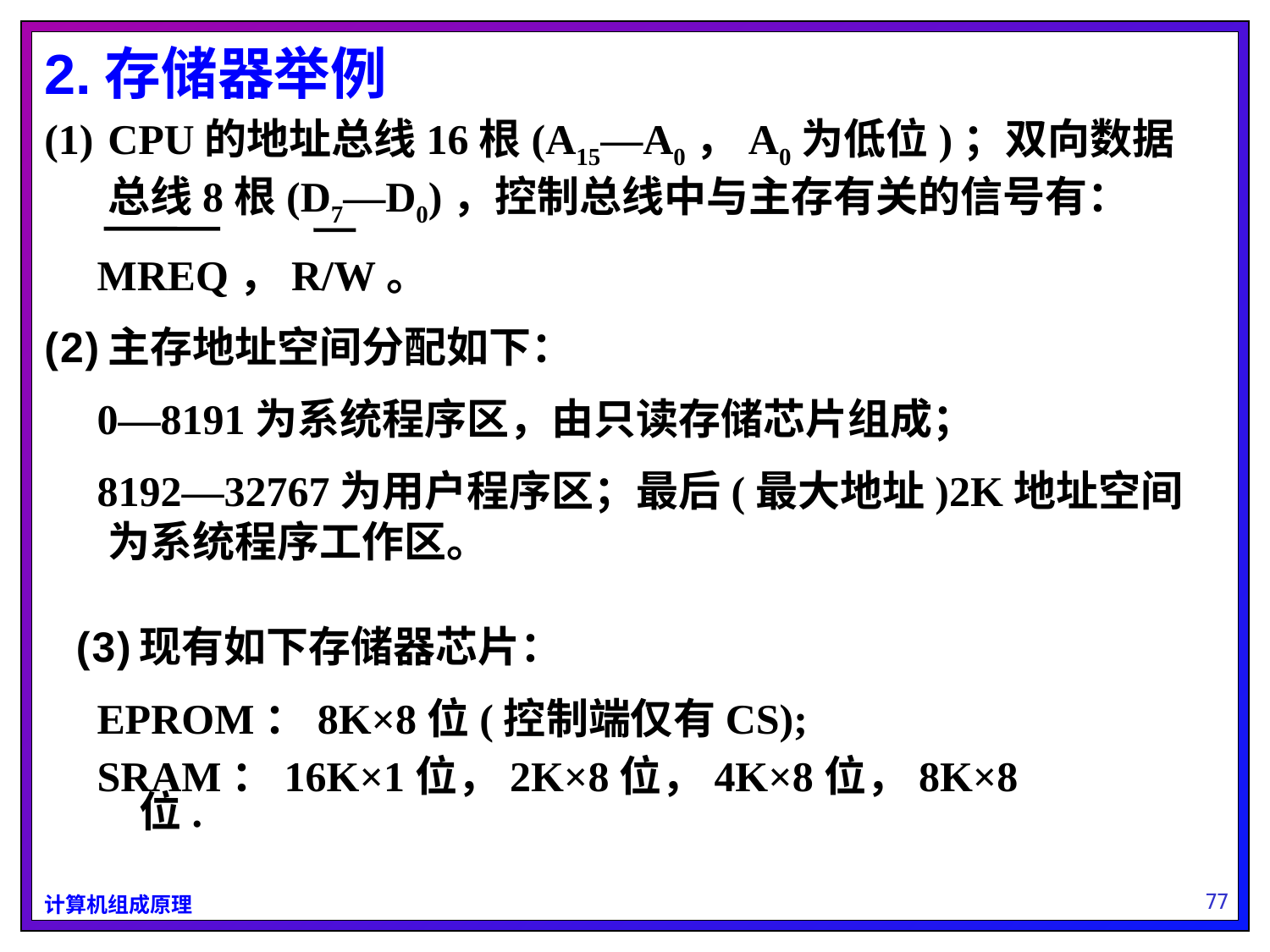

2.存储器举例
CPU的地址总线16根(A15—A0，A0为低位)；双向数据总线8根(D7—D0)，控制总线中与主存有关的信号有：
     MREQ，R/W。
主存地址空间分配如下：
     0—8191为系统程序区，由只读存储芯片组成；
     8192—32767为用户程序区；最后(最大地址)2K地址空间为系统程序工作区。

现有如下存储器芯片：
  EPROM：8K×8位(控制端仅有CS);
  SRAM：16K×1位，2K×8位，4K×8位，8K×8位.